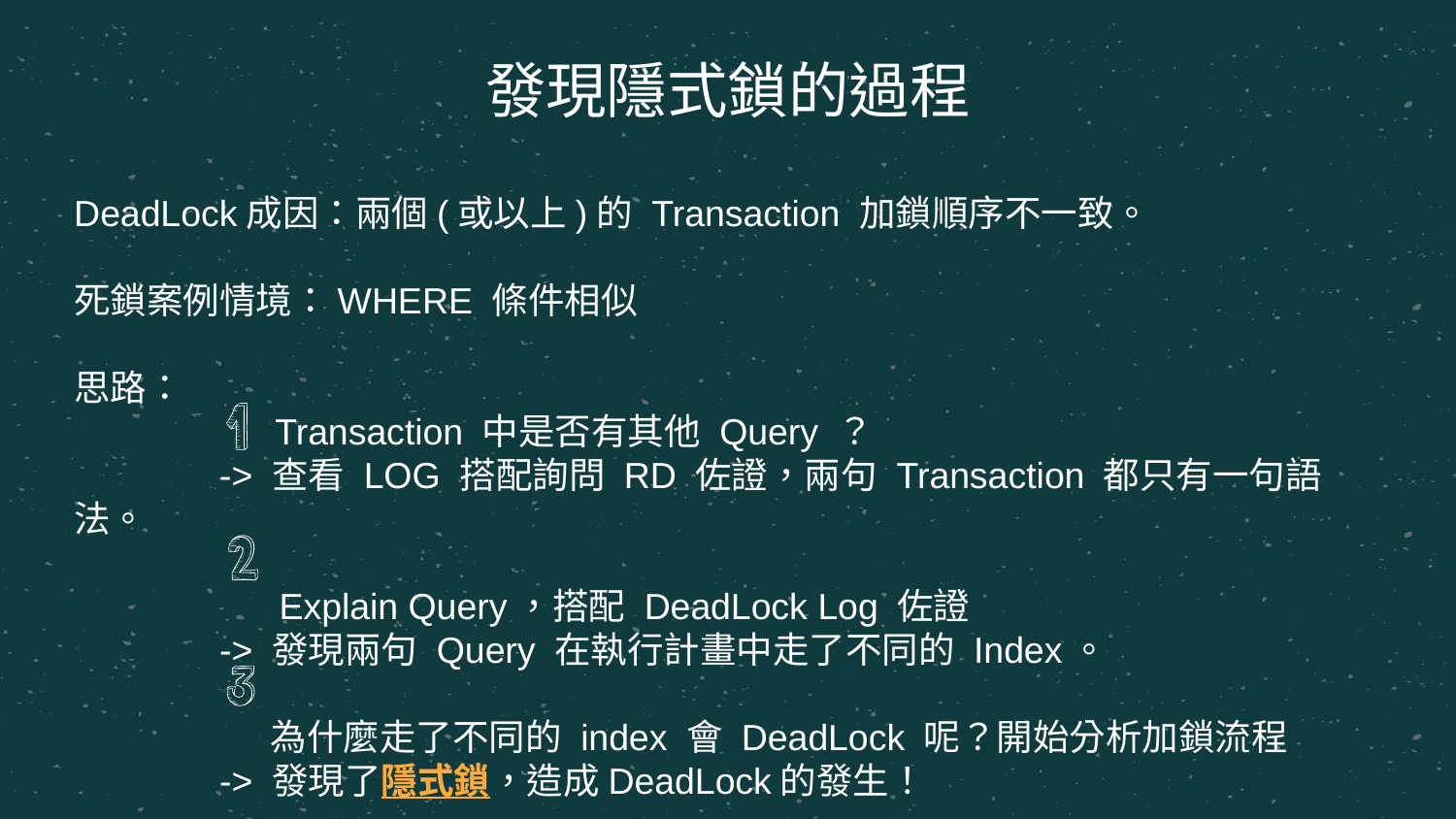

# 發現隱式鎖的過程
DeadLock成因：兩個(或以上)的 Transaction 加鎖順序不一致。
死鎖案例情境：WHERE 條件相似
思路：
	　 Transaction 中是否有其他 Query ？
	-> 查看 LOG 搭配詢問 RD 佐證，兩句 Transaction 都只有一句語法。
	     Explain Query，搭配 DeadLock Log 佐證
	-> 發現兩句 Query 在執行計畫中走了不同的 Index。
	     為什麼走了不同的 index 會 DeadLock 呢？開始分析加鎖流程
	-> 發現了隱式鎖，造成DeadLock的發生！